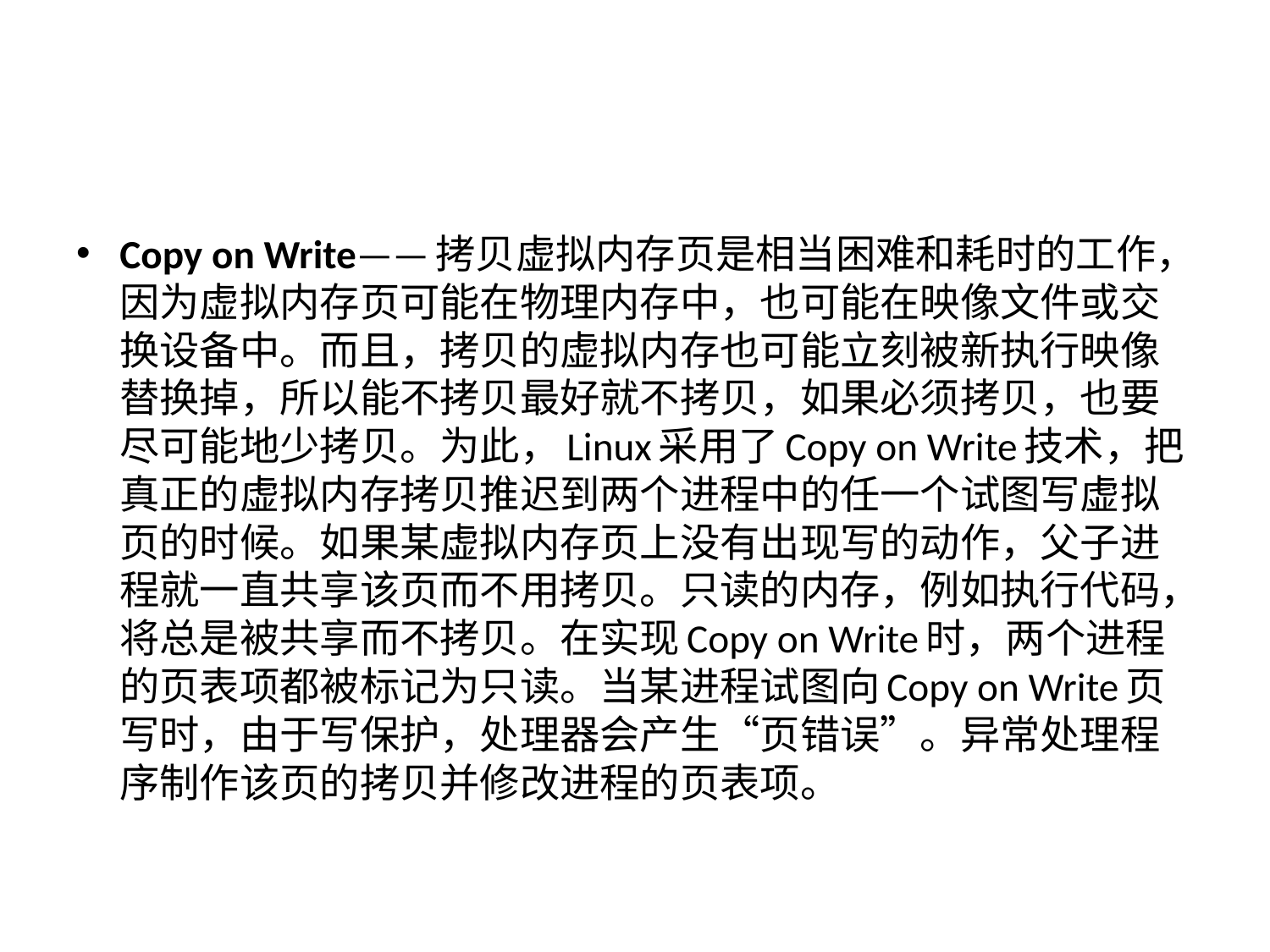

#
Copy on Write——拷贝虚拟内存页是相当困难和耗时的工作，因为虚拟内存页可能在物理内存中，也可能在映像文件或交换设备中。而且，拷贝的虚拟内存也可能立刻被新执行映像替换掉，所以能不拷贝最好就不拷贝，如果必须拷贝，也要尽可能地少拷贝。为此，Linux采用了Copy on Write技术，把真正的虚拟内存拷贝推迟到两个进程中的任一个试图写虚拟页的时候。如果某虚拟内存页上没有出现写的动作，父子进程就一直共享该页而不用拷贝。只读的内存，例如执行代码，将总是被共享而不拷贝。在实现Copy on Write时，两个进程的页表项都被标记为只读。当某进程试图向Copy on Write页写时，由于写保护，处理器会产生“页错误”。异常处理程序制作该页的拷贝并修改进程的页表项。